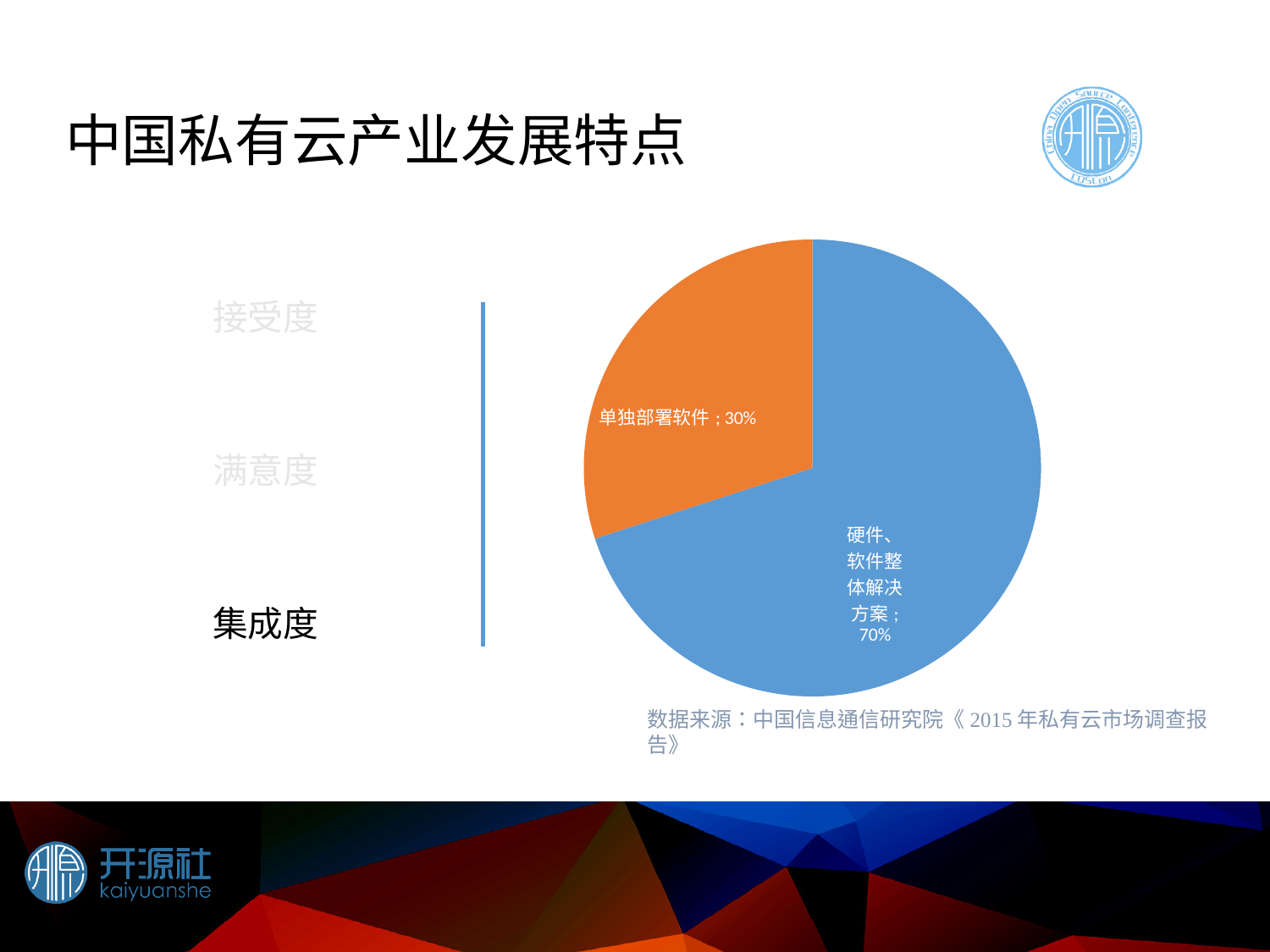

# 中国私有云产业发展特点

### Chart

| Category |  |
|---|---|
| 硬件、软件整体解决方案 | 0.7 |
| 单独部署软件 | 0.3 |
接受度
满意度
集成度
数据来源：中国信息通信研究院《2015年私有云市场调查报告》